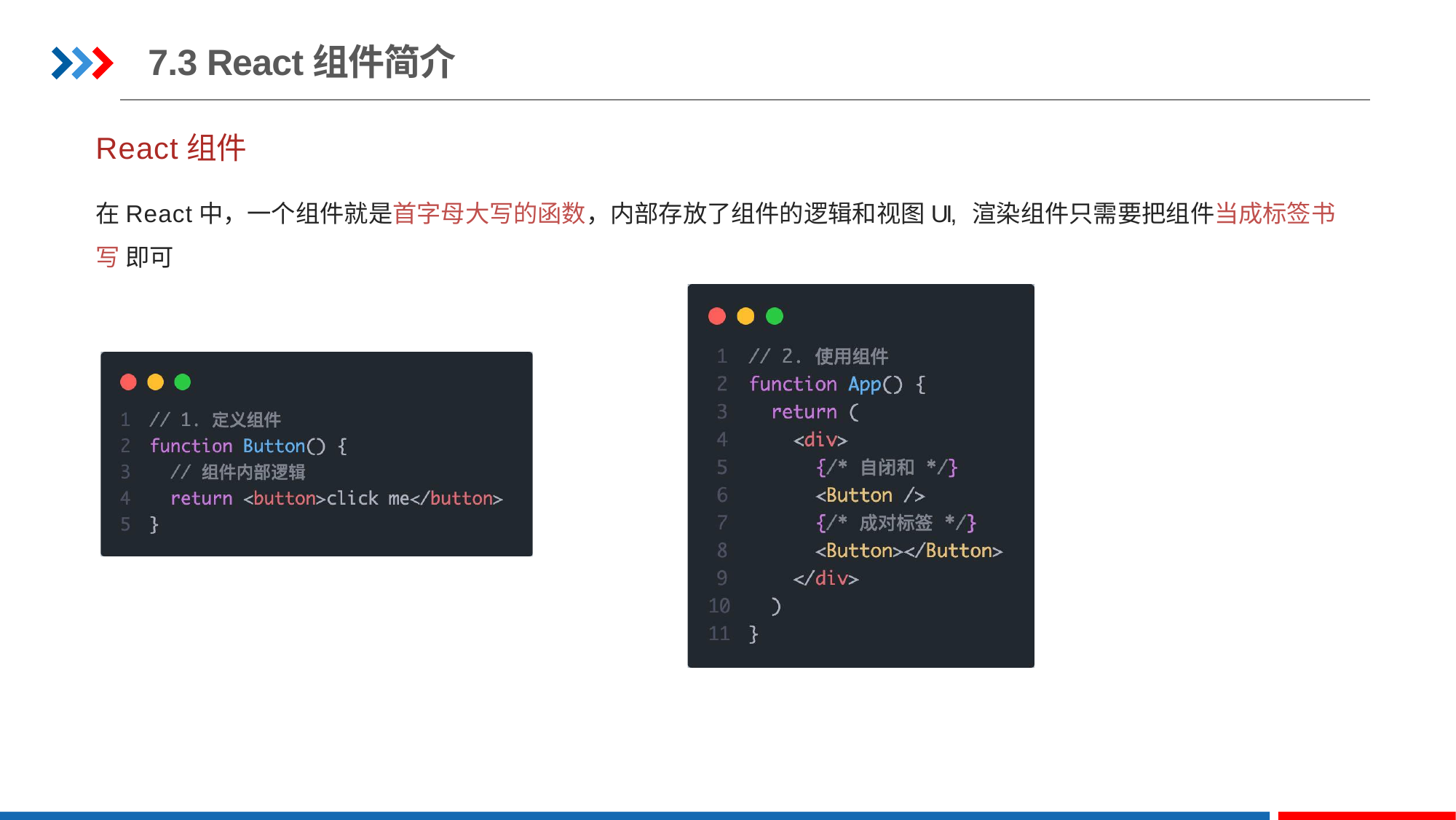

7.3 React组件简介
React组件
在React中，一个组件就是首字母大写的函数，内部存放了组件的逻辑和视图UI, 渲染组件只需要把组件当成标签书写 即可